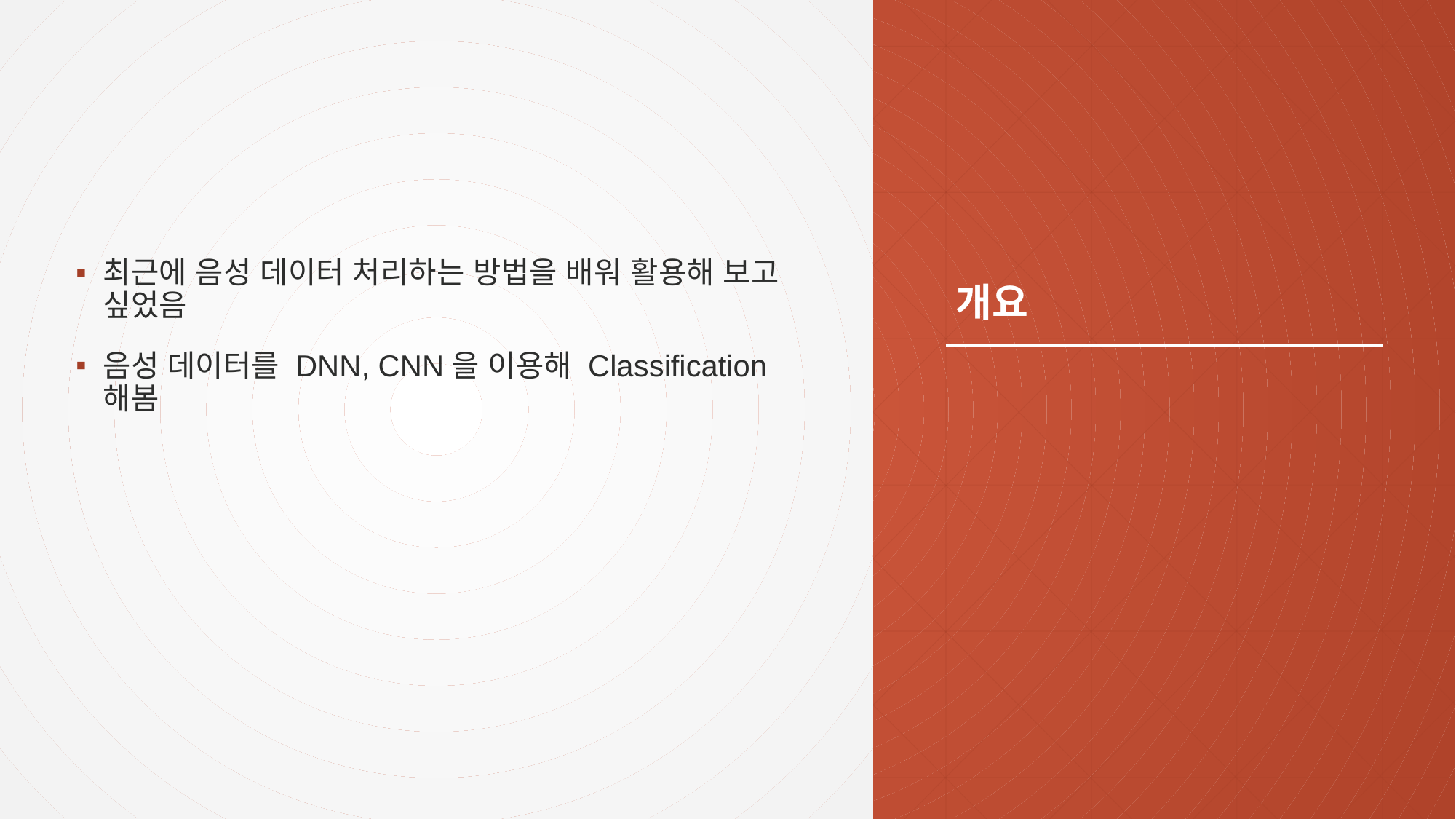

최근에 음성 데이터 처리하는 방법을 배워 활용해 보고 싶었음
음성 데이터를 DNN, CNN을 이용해 Classification해봄

# 개요